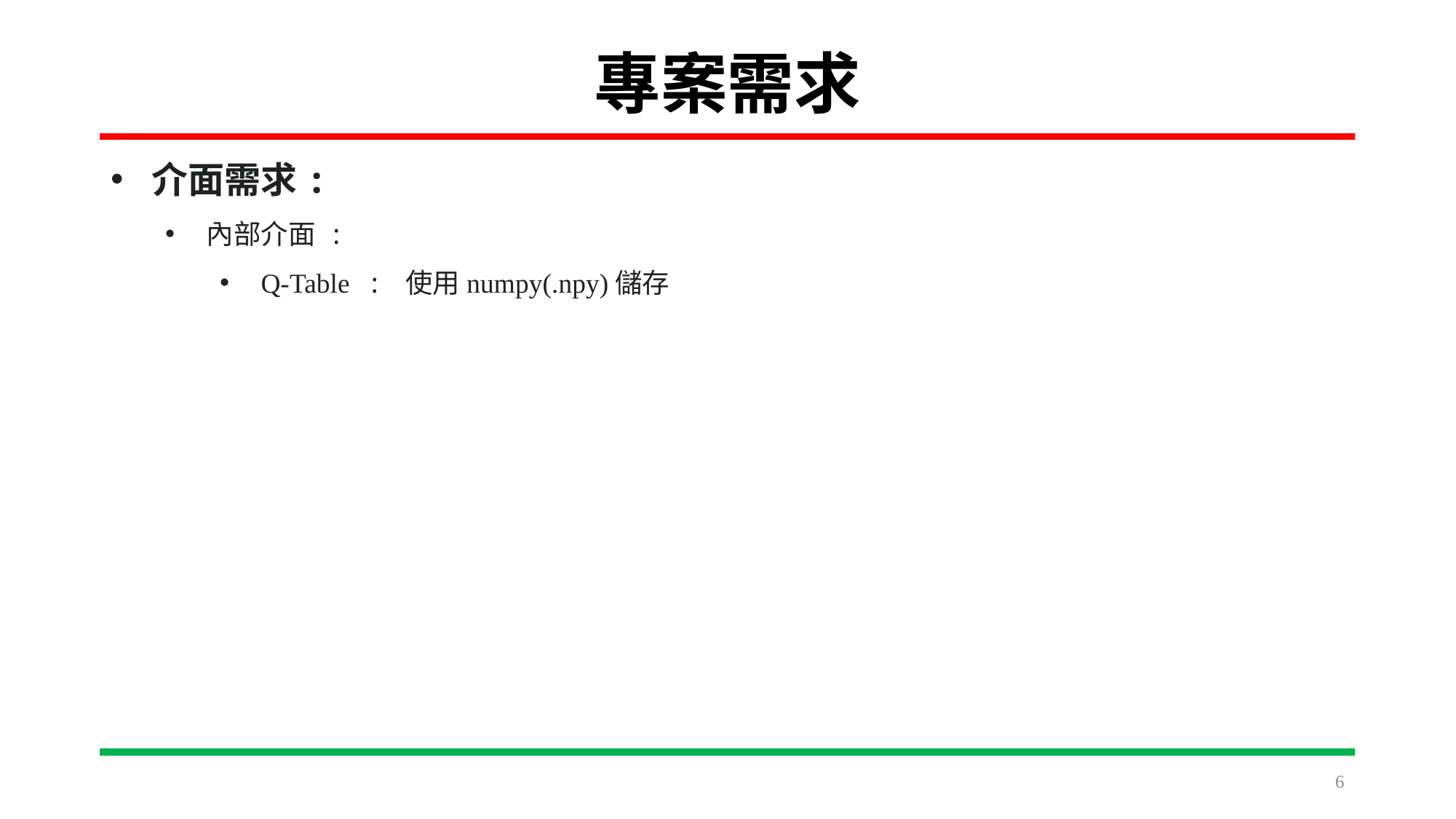

# 專案需求
介面需求:
內部介面 :
Q-Table : 使用numpy(.npy)儲存

6